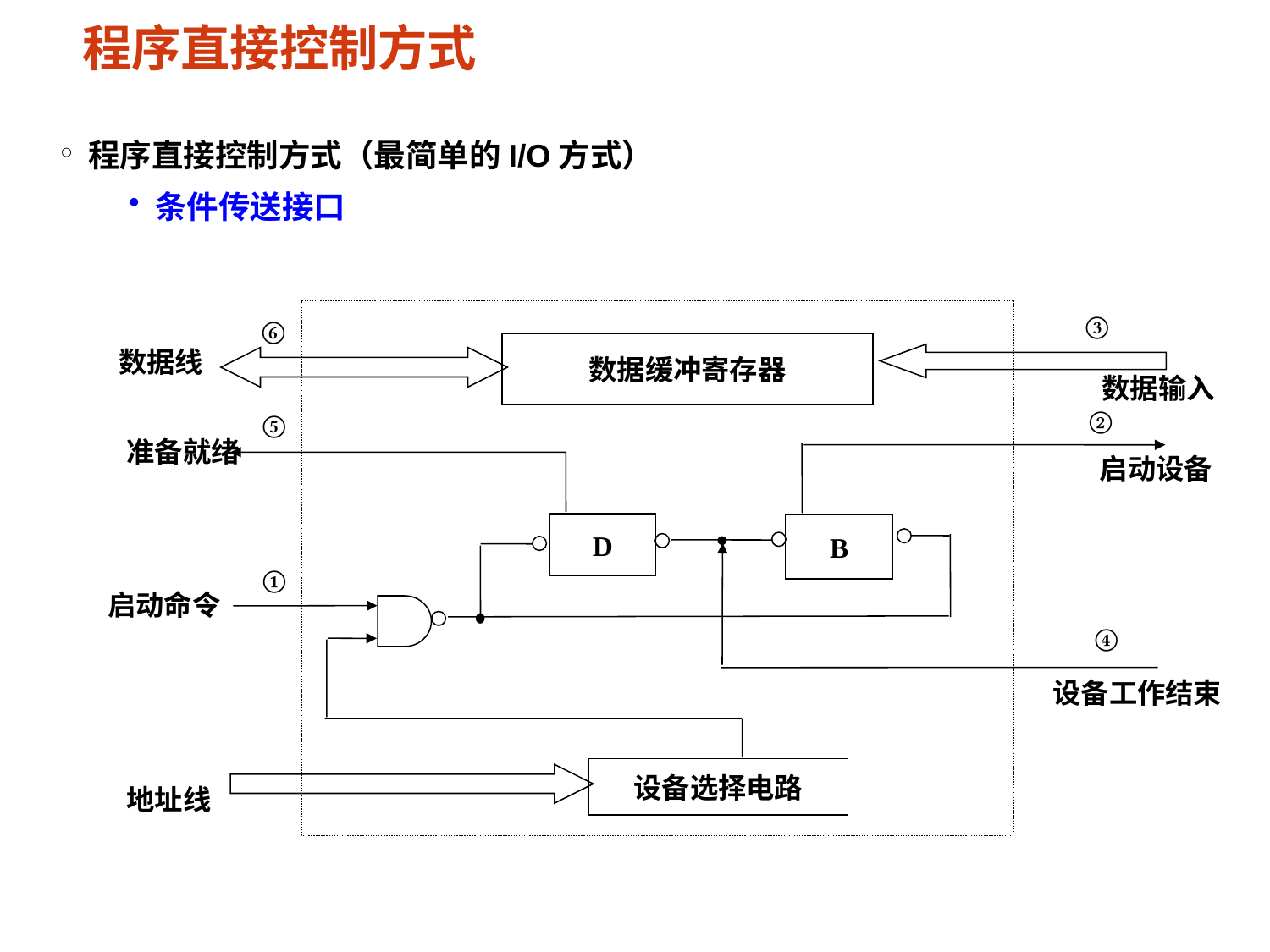

# 程序直接控制方式
程序直接控制方式（最简单的I/O方式）
条件传送接口

③
⑥
数据缓冲寄存器
数据线

数据输入
②
⑤
准备就绪

启动设备

D
B

①
启动命令

④

设备工作结束

设备选择电路

地址线